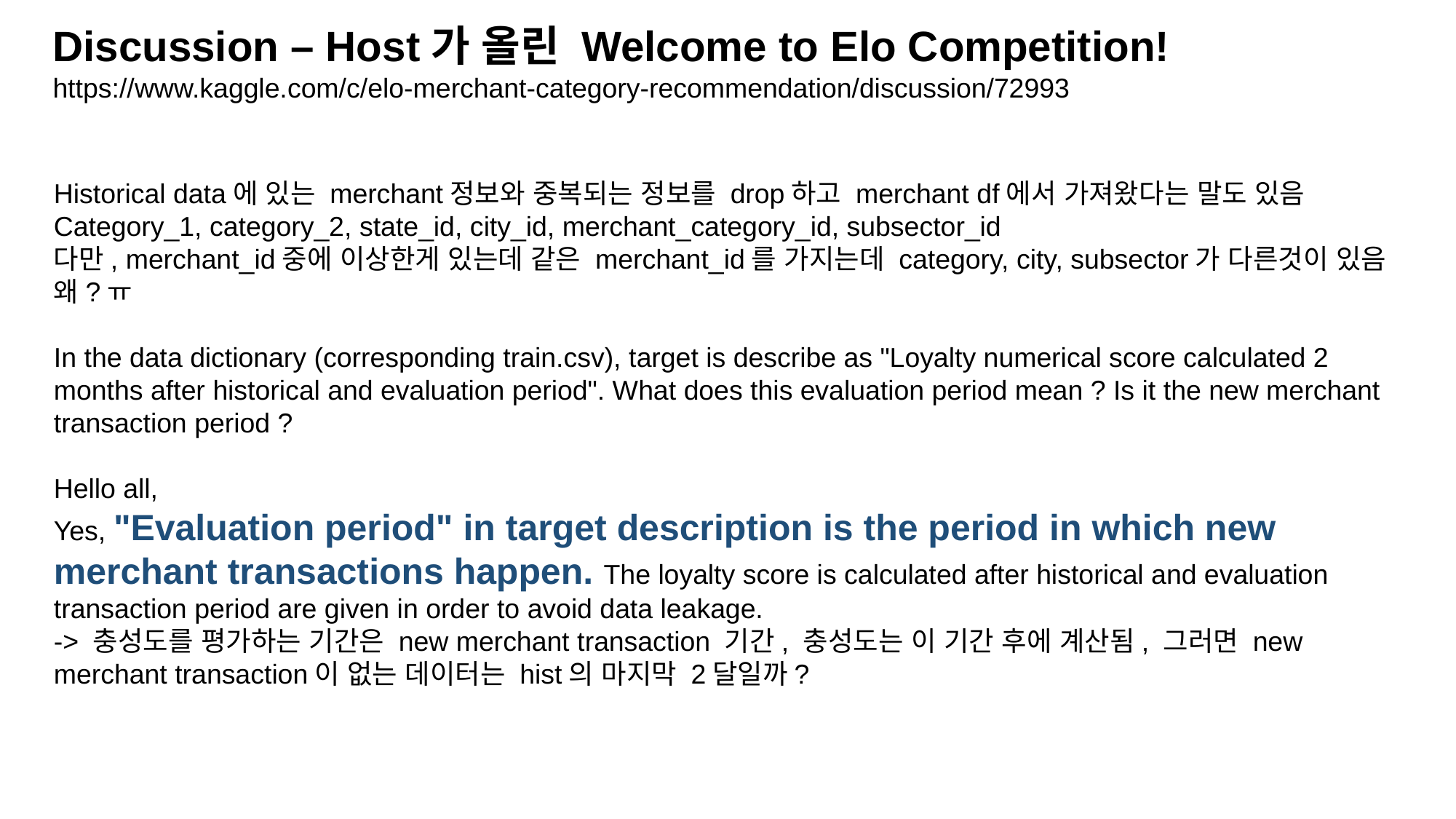

Discussion – Host가 올린 Welcome to Elo Competition!
https://www.kaggle.com/c/elo-merchant-category-recommendation/discussion/72993
Historical data에 있는 merchant정보와 중복되는 정보를 drop하고 merchant df에서 가져왔다는 말도 있음
Category_1, category_2, state_id, city_id, merchant_category_id, subsector_id
다만, merchant_id중에 이상한게 있는데 같은 merchant_id를 가지는데 category, city, subsector가 다른것이 있음 왜?ㅠ

In the data dictionary (corresponding train.csv), target is describe as "Loyalty numerical score calculated 2 months after historical and evaluation period". What does this evaluation period mean ? Is it the new merchant transaction period ?

Hello all,
Yes, "Evaluation period" in target description is the period in which new merchant transactions happen. The loyalty score is calculated after historical and evaluation transaction period are given in order to avoid data leakage.
-> 충성도를 평가하는 기간은 new merchant transaction 기간, 충성도는 이 기간 후에 계산됨, 그러면 new merchant transaction이 없는 데이터는 hist의 마지막 2달일까?